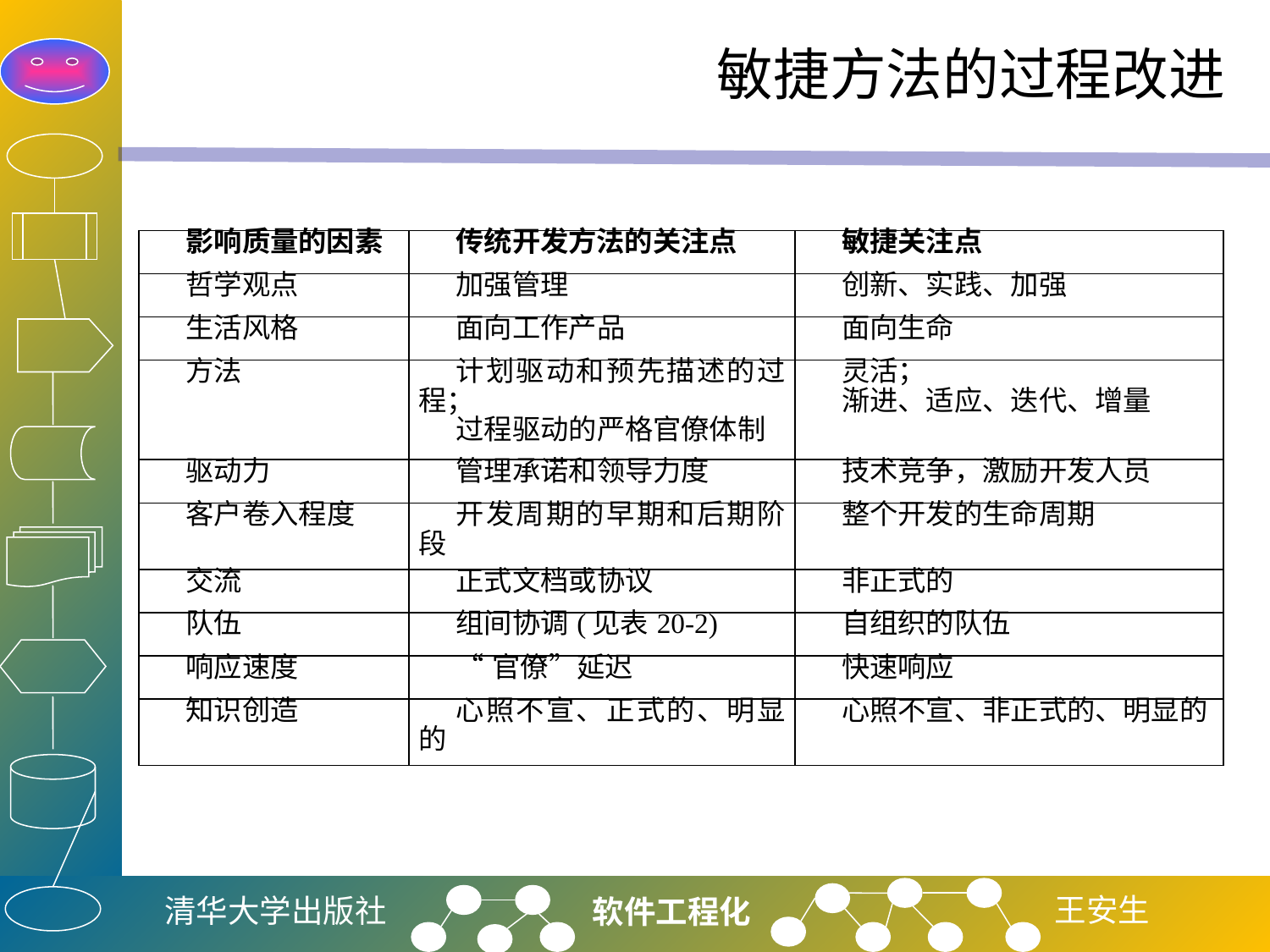

# 敏捷方法的过程改进
| 影响质量的因素 | 传统开发方法的关注点 | 敏捷关注点 |
| --- | --- | --- |
| 哲学观点 | 加强管理 | 创新、实践、加强 |
| 生活风格 | 面向工作产品 | 面向生命 |
| 方法 | 计划驱动和预先描述的过程； 过程驱动的严格官僚体制 | 灵活； 渐进、适应、迭代、增量 |
| 驱动力 | 管理承诺和领导力度 | 技术竞争，激励开发人员 |
| 客户卷入程度 | 开发周期的早期和后期阶段 | 整个开发的生命周期 |
| 交流 | 正式文档或协议 | 非正式的 |
| 队伍 | 组间协调(见表20-2) | 自组织的队伍 |
| 响应速度 | “官僚”延迟 | 快速响应 |
| 知识创造 | 心照不宣、正式的、明显的 | 心照不宣、非正式的、明显的 |